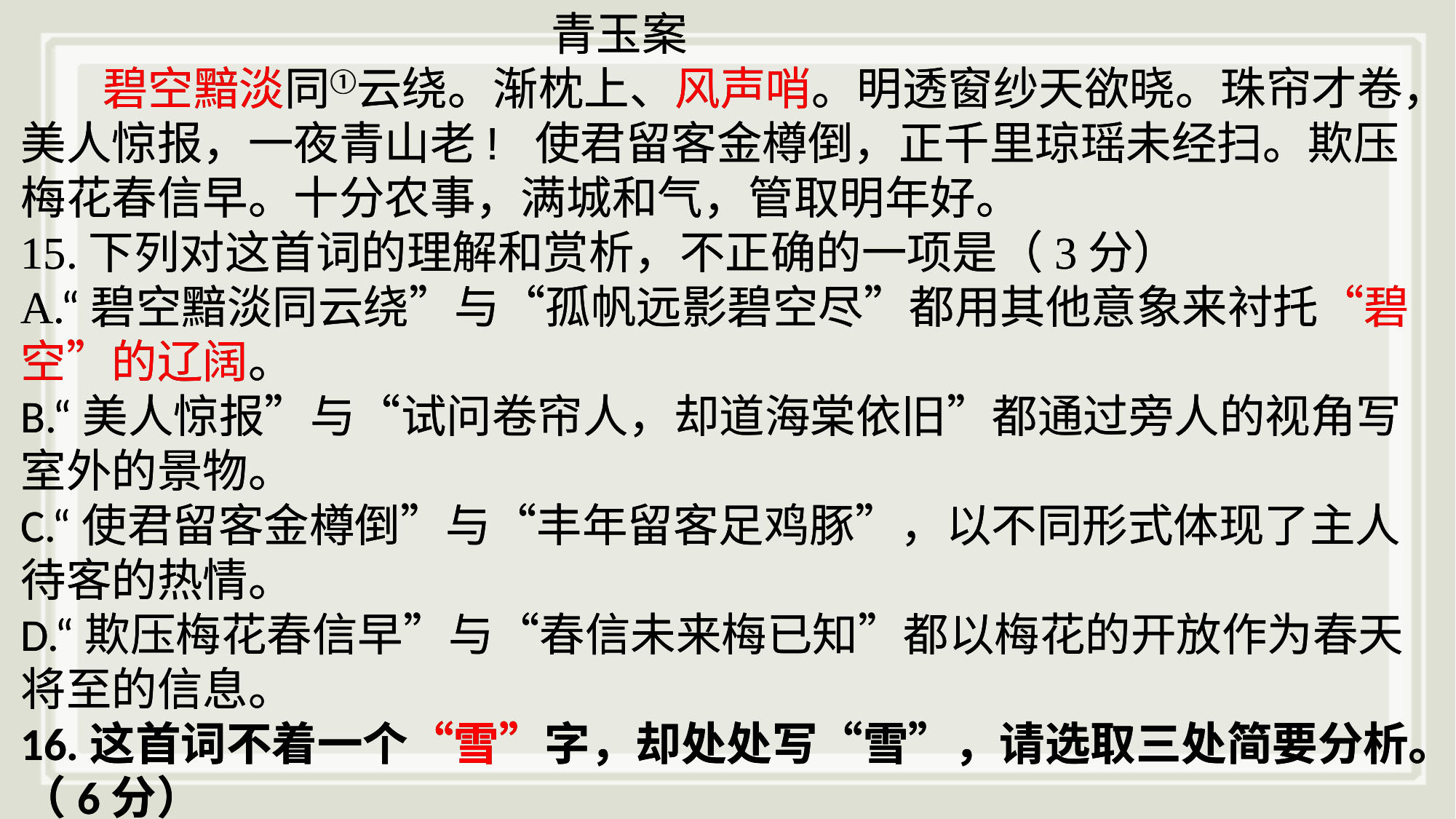

青玉案
       碧空黯淡同①云绕。渐枕上、风声哨。明透窗纱天欲晓。珠帘才卷，美人惊报，一夜青山老!  使君留客金樽倒，正千里琼瑶未经扫。欺压梅花春信早。十分农事，满城和气，管取明年好。
15.下列对这首词的理解和赏析，不正确的一项是（3分）
A.“碧空黯淡同云绕”与“孤帆远影碧空尽”都用其他意象来衬托“碧空”的辽阔。B.“美人惊报”与“试问卷帘人，却道海棠依旧”都通过旁人的视角写室外的景物。C.“使君留客金樽倒”与“丰年留客足鸡豚”，以不同形式体现了主人待客的热情。D.“欺压梅花春信早”与“春信未来梅已知”都以梅花的开放作为春天将至的信息。
16.这首词不着一个“雪”字，却处处写“雪”，请选取三处简要分析。（6分）
                                                   青玉案
       碧空黯淡同①云绕。渐枕上、风声哨。明透窗纱天欲晓。珠帘才卷，美人惊报，一夜青山老!  使君留客金樽倒，正千里琼瑶未经扫。欺压梅花春信早。十分农事，满城和气，管取明年好。
15.下列对这首词的理解和赏析，不正确的一项是（3分）
A.“碧空黯淡同云绕”与“孤帆远影碧空尽”都用其他意象来衬托“碧空”的辽阔。B.“美人惊报”与“试问卷帘人，却道海棠依旧”都通过旁人的视角写室外的景物。C.“使君留客金樽倒”与“丰年留客足鸡豚”，以不同形式体现了主人待客的热情。D.“欺压梅花春信早”与“春信未来梅已知”都以梅花的开放作为春天将至的信息。
16.这首词不着一个“雪”字，却处处写“雪”，请选取三处简要分析。（6分）